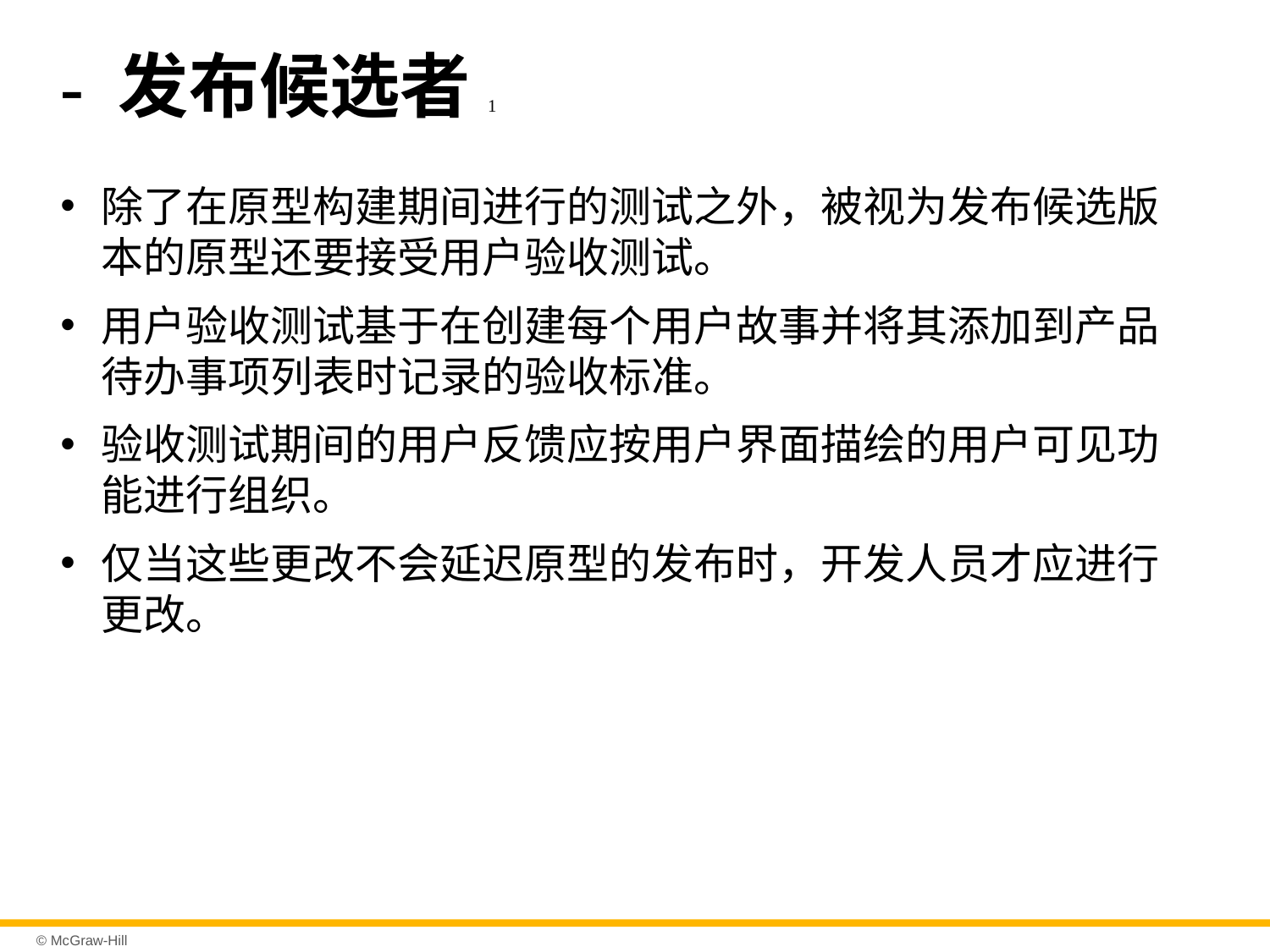

# - 发布候选者1
除了在原型构建期间进行的测试之外，被视为发布候选版本的原型还要接受用户验收测试。
用户验收测试基于在创建每个用户故事并将其添加到产品待办事项列表时记录的验收标准。
验收测试期间的用户反馈应按用户界面描绘的用户可见功能进行组织。
仅当这些更改不会延迟原型的发布时，开发人员才应进行更改。
23